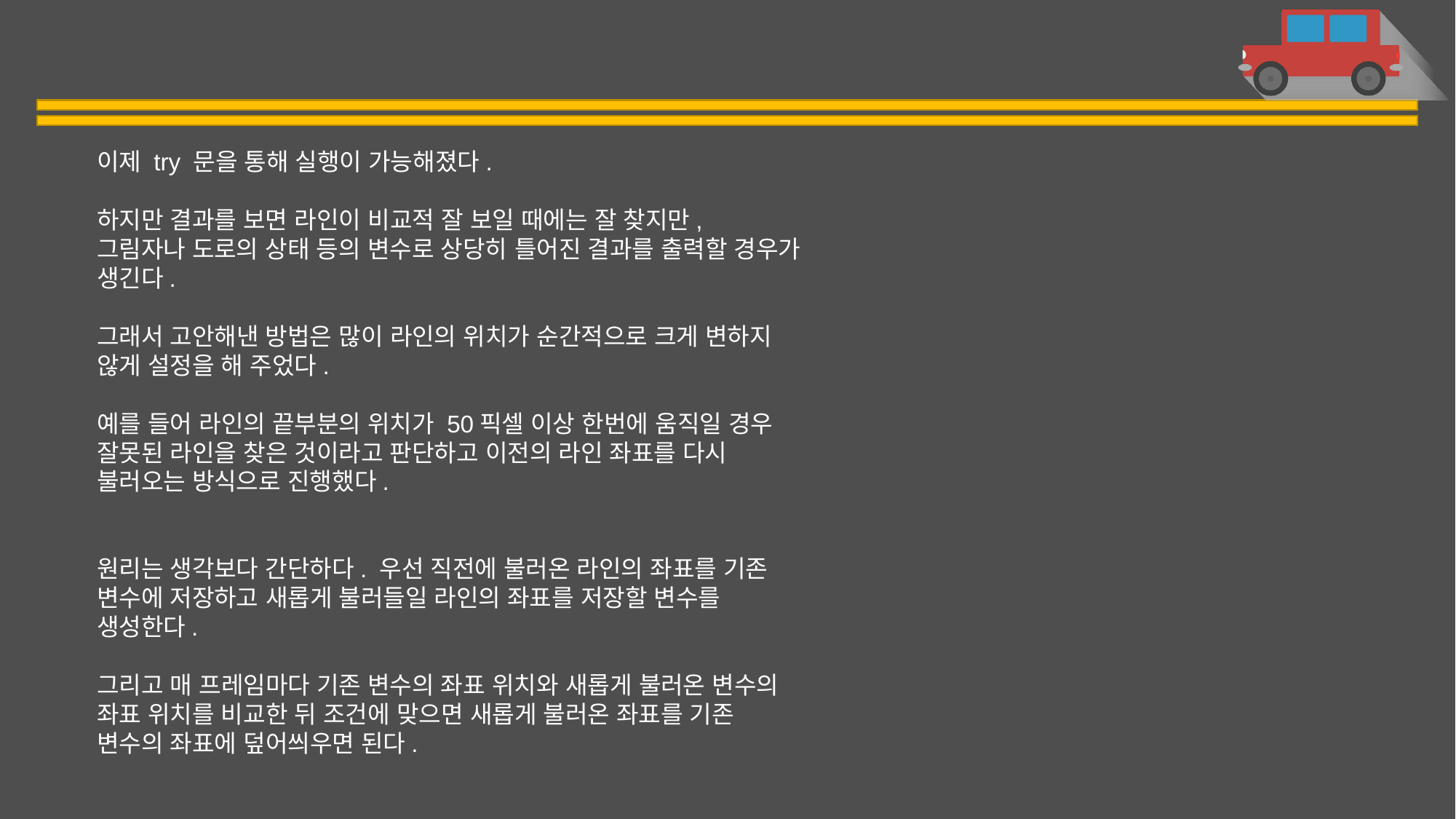

#

이제 try 문을 통해 실행이 가능해졌다.

하지만 결과를 보면 라인이 비교적 잘 보일 때에는 잘 찾지만, 그림자나 도로의 상태 등의 변수로 상당히 틀어진 결과를 출력할 경우가 생긴다.

그래서 고안해낸 방법은 많이 라인의 위치가 순간적으로 크게 변하지 않게 설정을 해 주었다.

예를 들어 라인의 끝부분의 위치가 50픽셀 이상 한번에 움직일 경우 잘못된 라인을 찾은 것이라고 판단하고 이전의 라인 좌표를 다시 불러오는 방식으로 진행했다.

원리는 생각보다 간단하다. 우선 직전에 불러온 라인의 좌표를 기존 변수에 저장하고 새롭게 불러들일 라인의 좌표를 저장할 변수를 생성한다.

그리고 매 프레임마다 기존 변수의 좌표 위치와 새롭게 불러온 변수의 좌표 위치를 비교한 뒤 조건에 맞으면 새롭게 불러온 좌표를 기존 변수의 좌표에 덮어씌우면 된다.